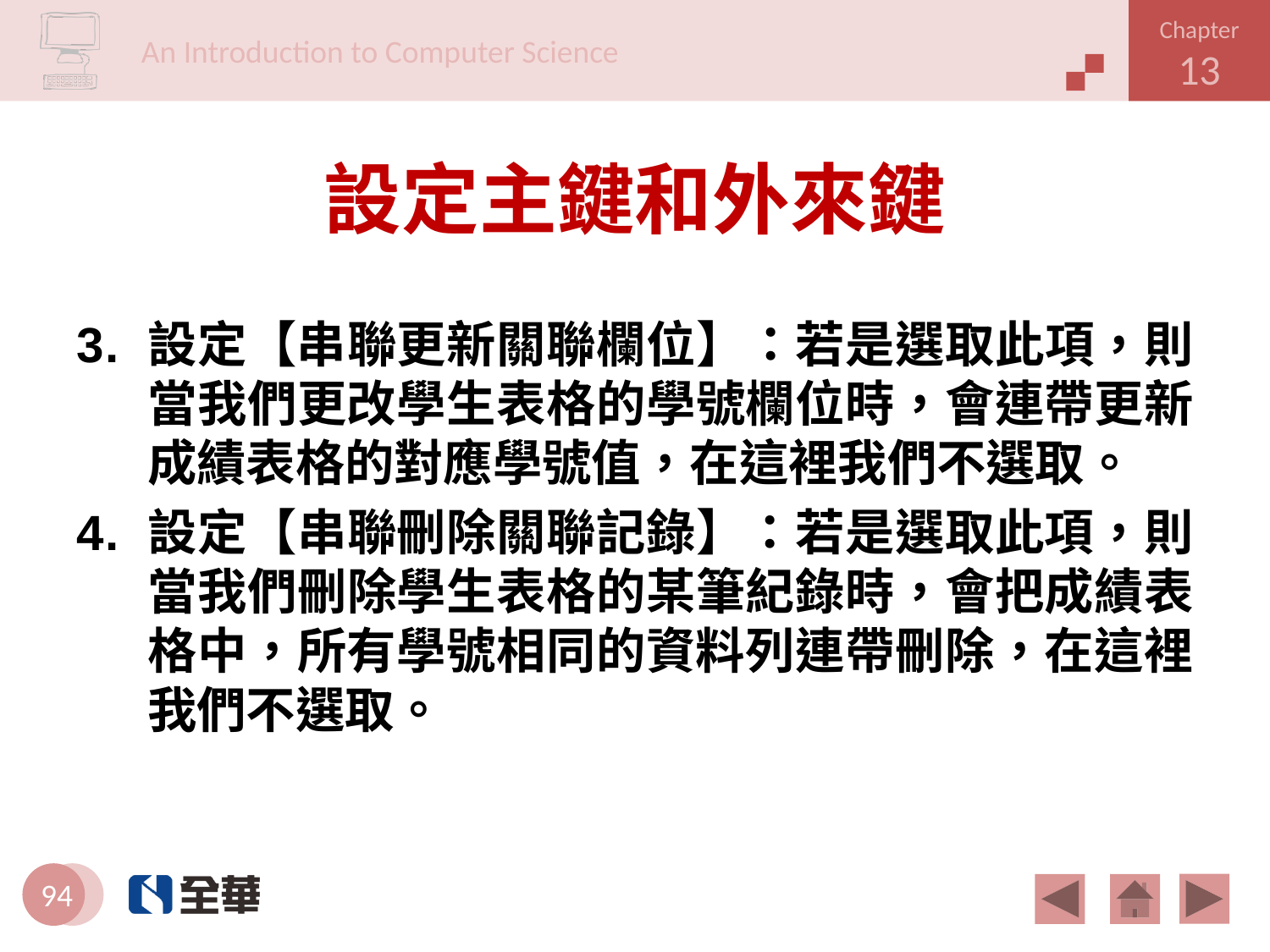

# 設定主鍵和外來鍵
設定【串聯更新關聯欄位】：若是選取此項，則當我們更改學生表格的學號欄位時，會連帶更新成績表格的對應學號值，在這裡我們不選取。
設定【串聯刪除關聯記錄】：若是選取此項，則當我們刪除學生表格的某筆紀錄時，會把成績表格中，所有學號相同的資料列連帶刪除，在這裡我們不選取。